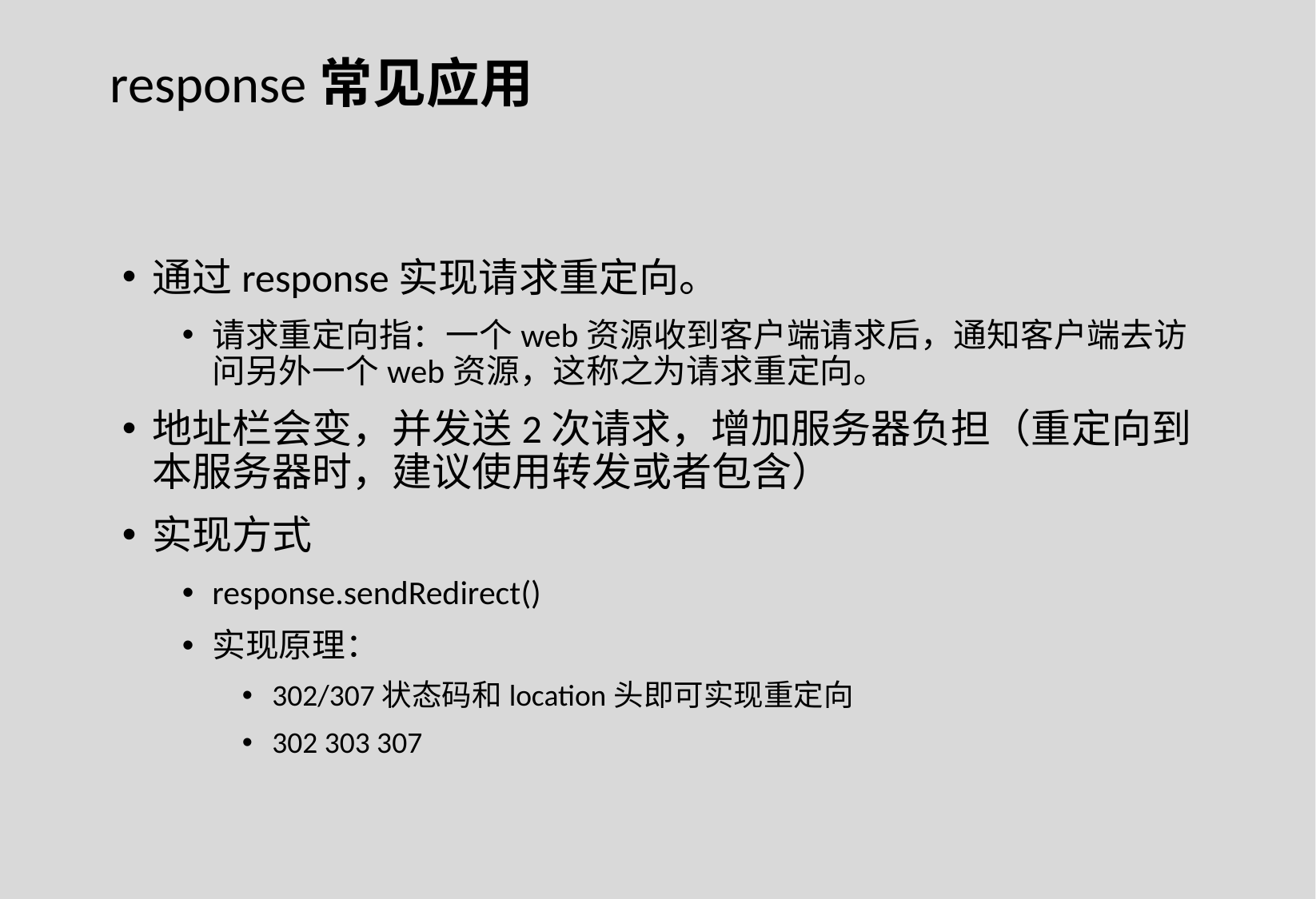

response常见应用
通过response实现请求重定向。
请求重定向指：一个web资源收到客户端请求后，通知客户端去访问另外一个web资源，这称之为请求重定向。
地址栏会变，并发送2次请求，增加服务器负担（重定向到本服务器时，建议使用转发或者包含）
实现方式
response.sendRedirect()
实现原理：
302/307状态码和location头即可实现重定向
302 303 307